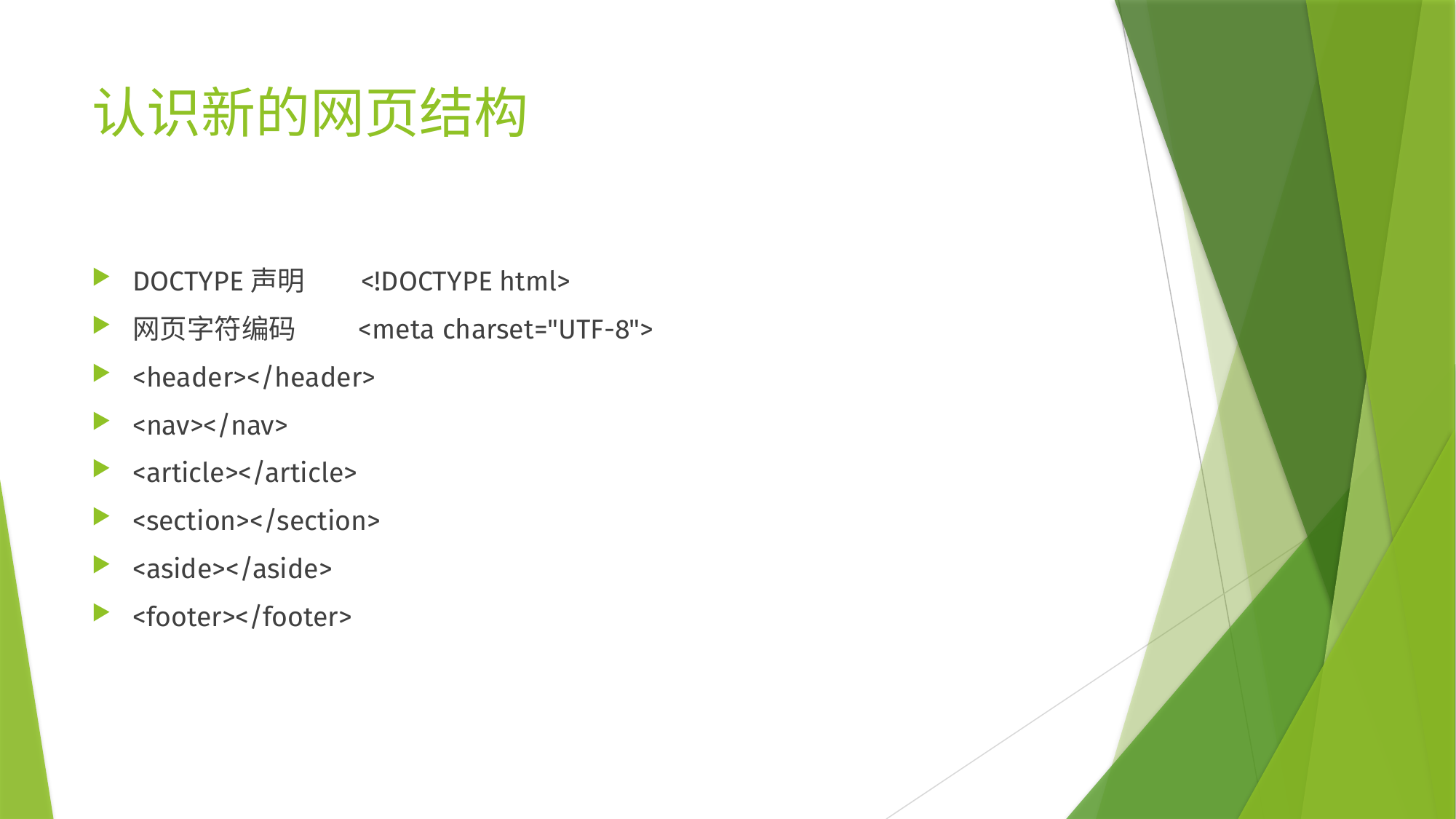

# 认识新的网页结构
DOCTYPE声明        <!DOCTYPE html>
网页字符编码         <meta charset="UTF-8">
<header></header>
<nav></nav>
<article></article>
<section></section>
<aside></aside>
<footer></footer>